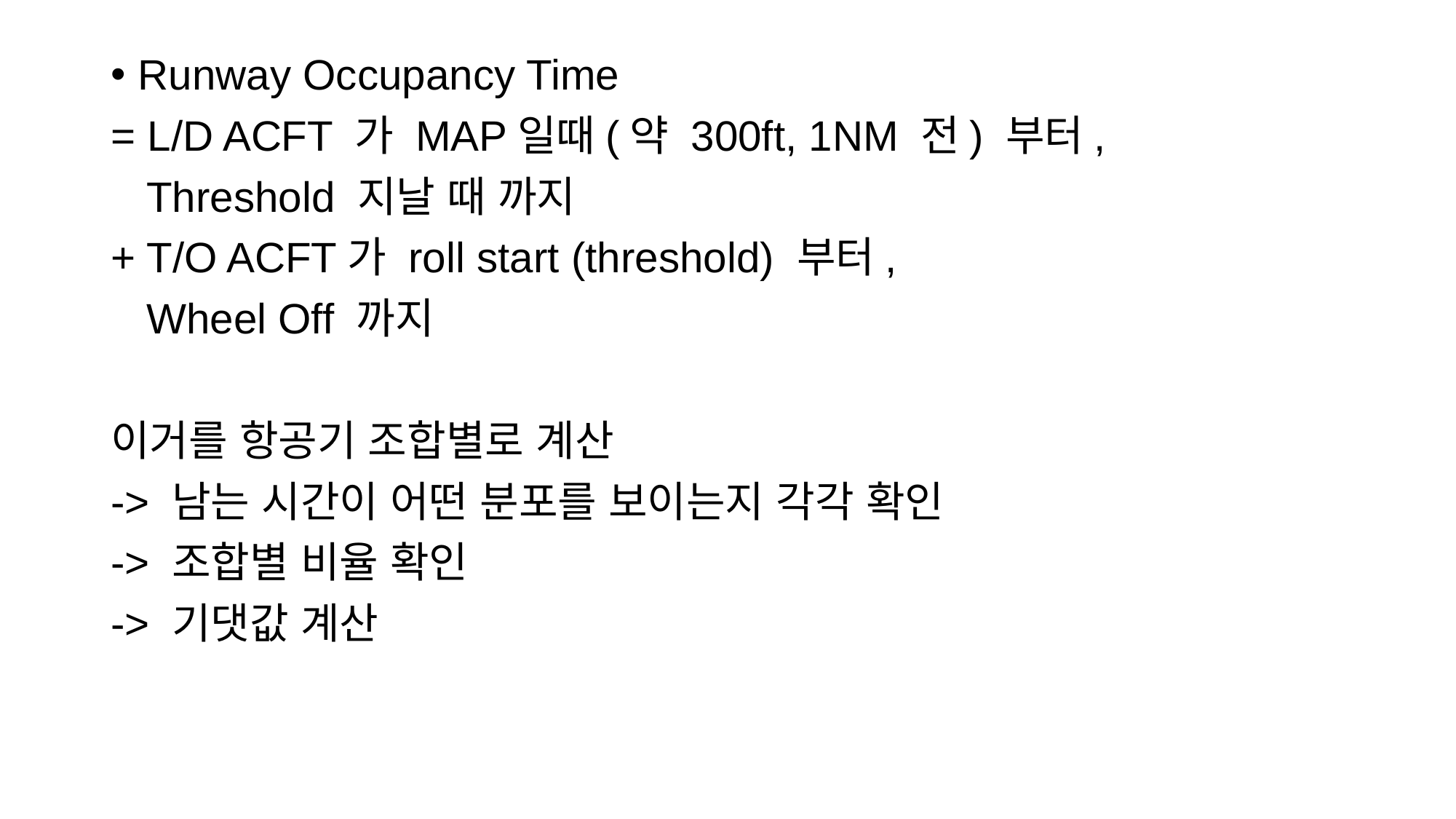

Runway Occupancy Time
= L/D ACFT 가 MAP일때(약 300ft, 1NM 전) 부터,
   Threshold 지날 때 까지
+ T/O ACFT가 roll start (threshold) 부터,
   Wheel Off 까지

이거를 항공기 조합별로 계산
-> 남는 시간이 어떤 분포를 보이는지 각각 확인
-> 조합별 비율 확인
-> 기댓값 계산